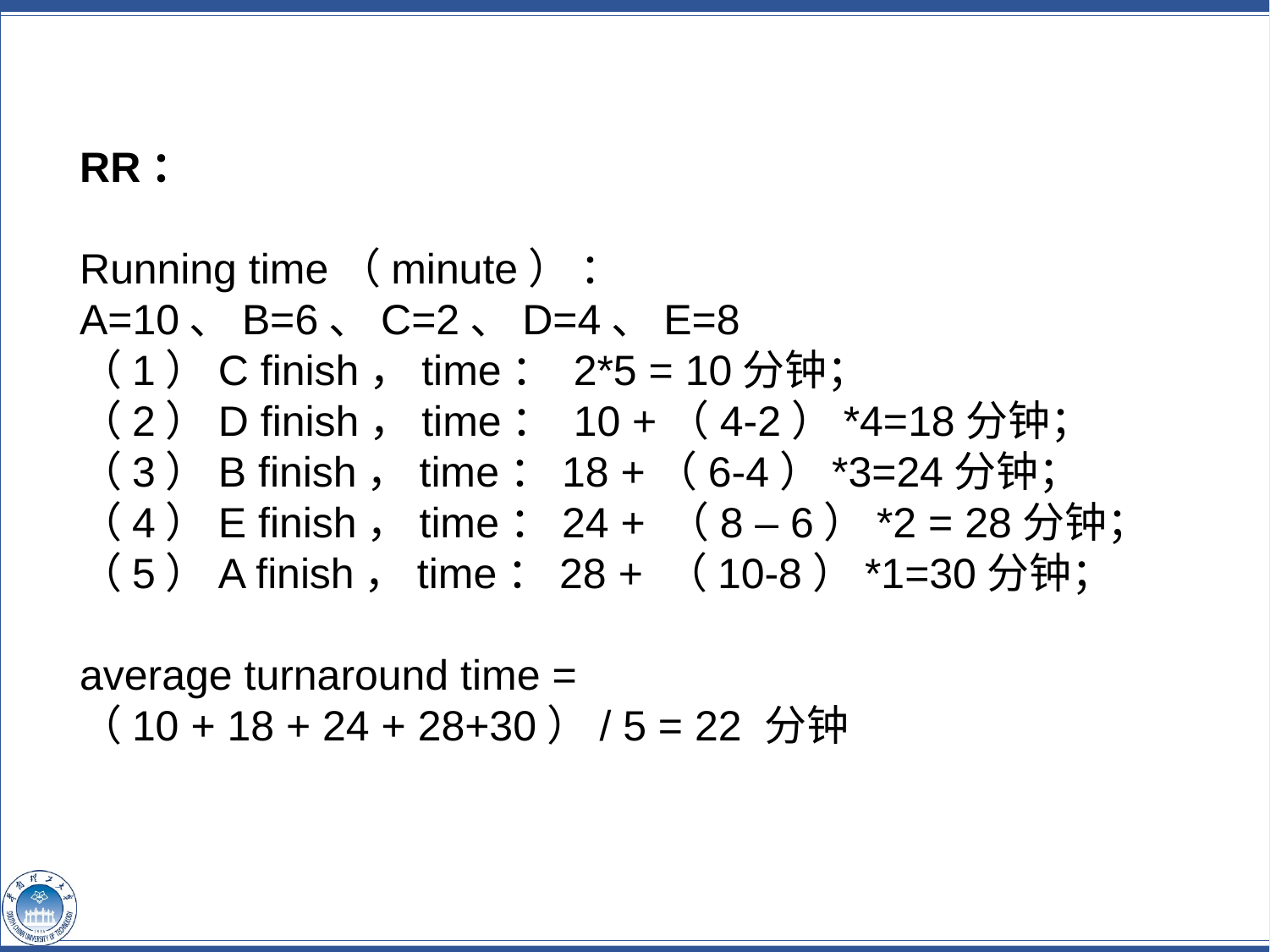

RR：

Running time（minute） ：
A=10、B=6、C=2、D=4、E=8
（1）C finish，time： 2*5 = 10分钟；
（2）D finish，time： 10 +（4-2）*4=18分钟；
（3）B finish，time：18 +（6-4）*3=24分钟；
（4）E finish，time：24 + （8 – 6）*2 = 28分钟；
（5）A finish，time：28 + （10-8）*1=30分钟；

average turnaround time =
（10 + 18 + 24 + 28+30）/ 5 = 22 分钟